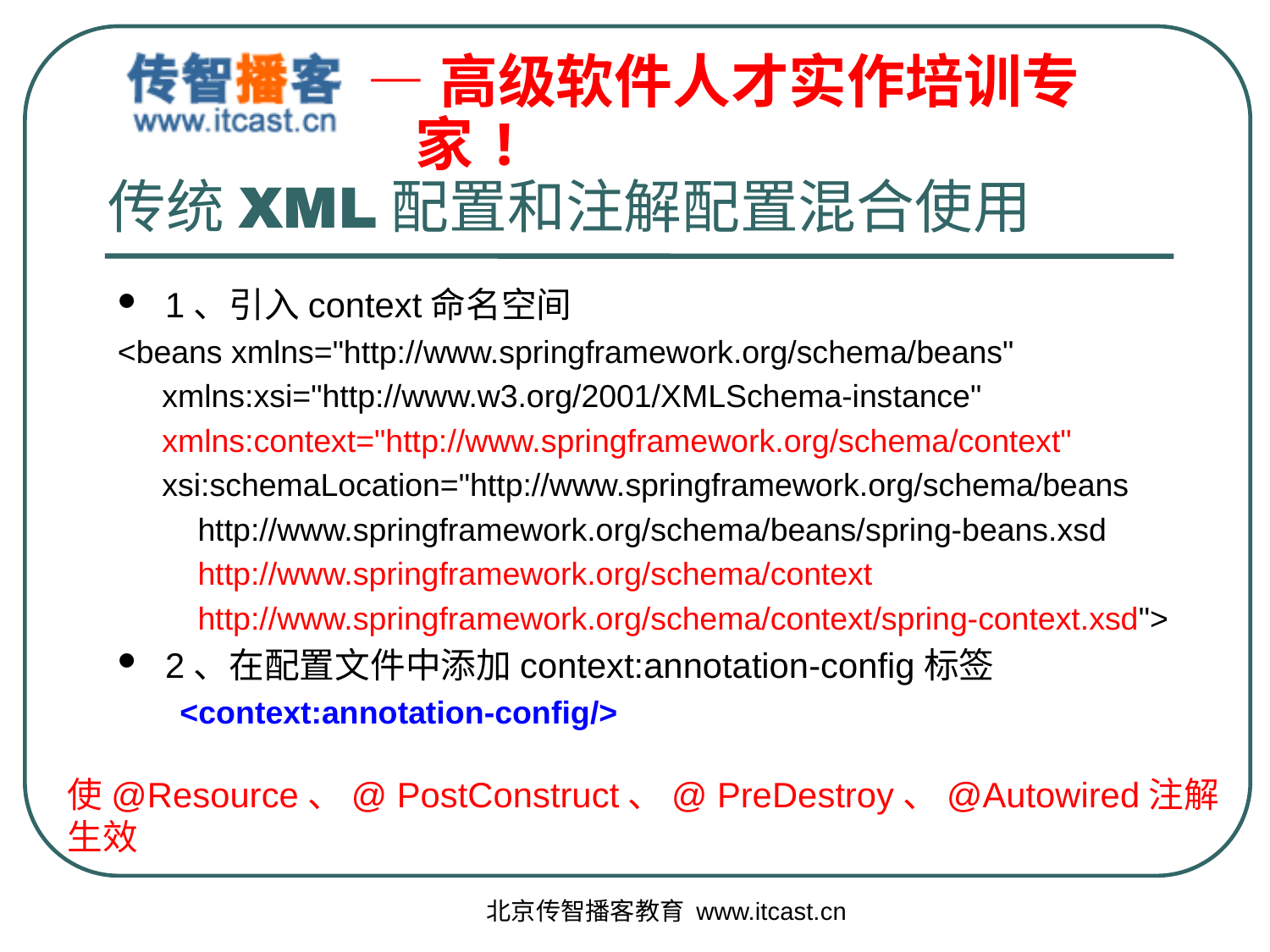

# 传统XML配置和注解配置混合使用
1、引入context命名空间
<beans xmlns="http://www.springframework.org/schema/beans"
     xmlns:xsi="http://www.w3.org/2001/XMLSchema-instance"
     xmlns:context="http://www.springframework.org/schema/context"
     xsi:schemaLocation="http://www.springframework.org/schema/beans
         http://www.springframework.org/schema/beans/spring-beans.xsd
         http://www.springframework.org/schema/context
         http://www.springframework.org/schema/context/spring-context.xsd">
2、在配置文件中添加context:annotation-config标签
       <context:annotation-config/>

使@Resource、@ PostConstruct、@ PreDestroy、@Autowired注解生效
北京传智播客教育 www.itcast.cn